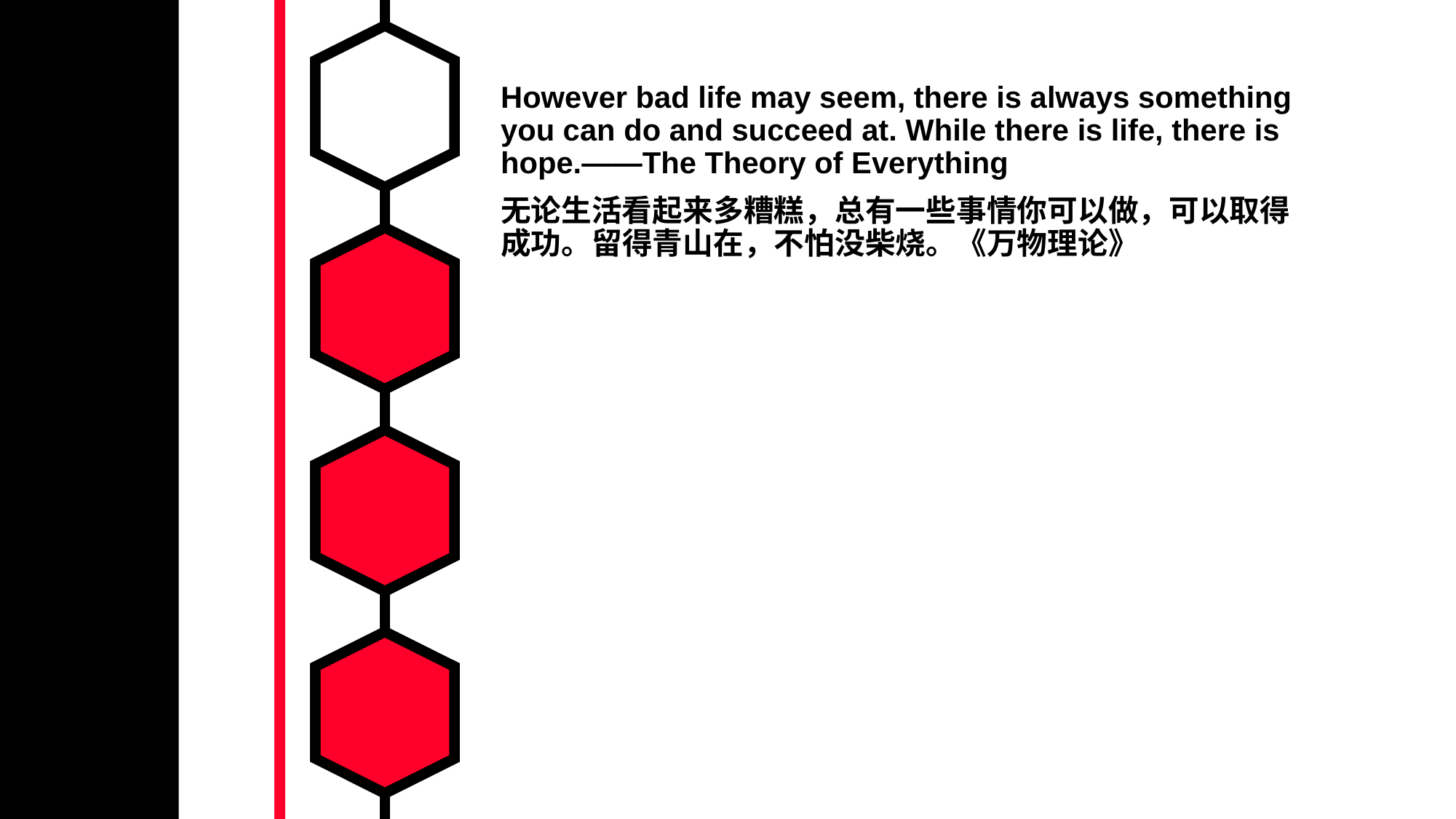

#

However bad life may seem, there is always something you can do and succeed at. While there is life, there is hope.——The Theory of Everything
无论生活看起来多糟糕，总有一些事情你可以做，可以取得成功。留得青山在，不怕没柴烧。《万物理论》